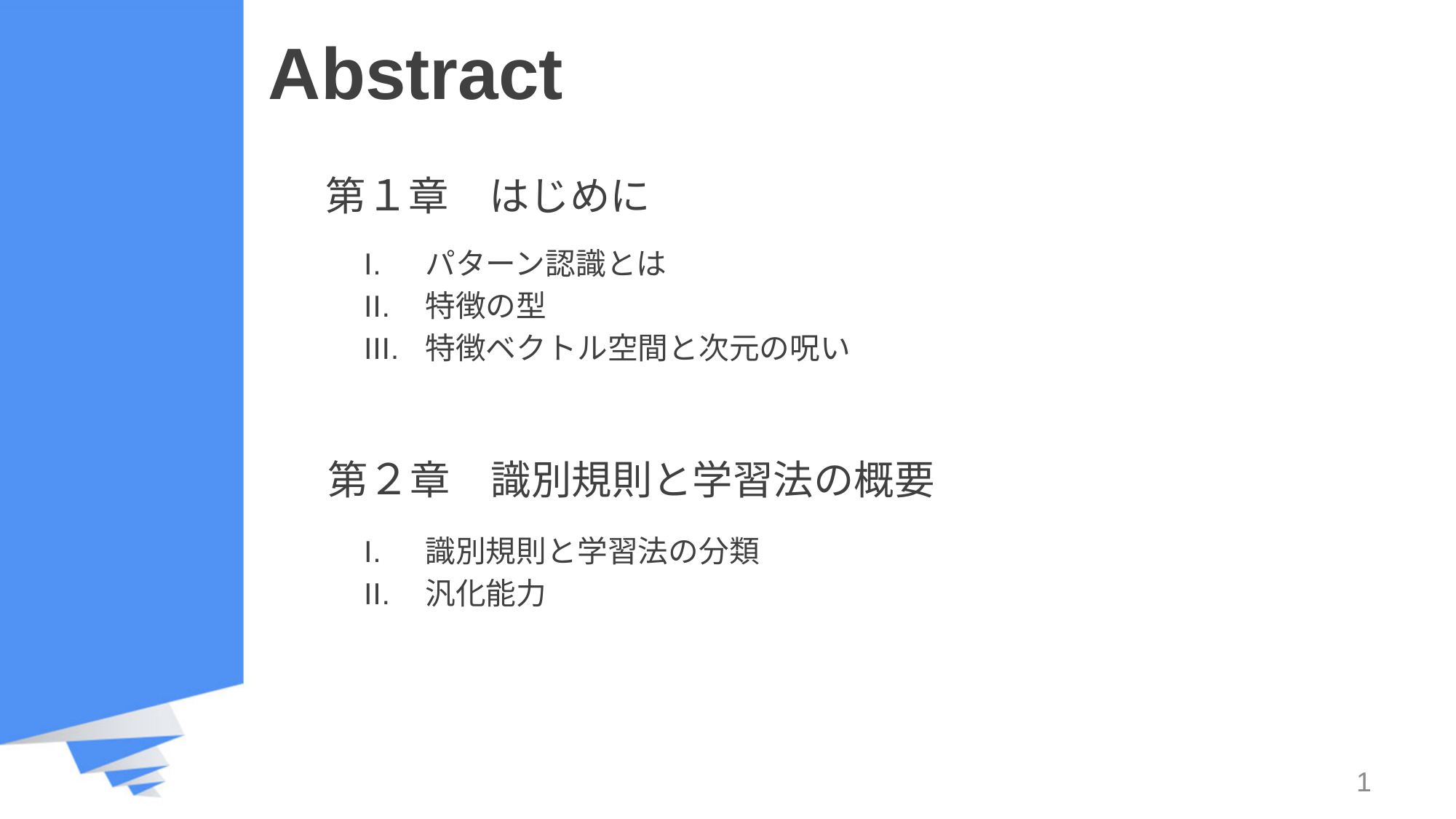

# Abstract
第１章　はじめに
パターン認識とは
特徴の型
特徴ベクトル空間と次元の呪い
第２章　識別規則と学習法の概要
識別規則と学習法の分類
汎化能力
1